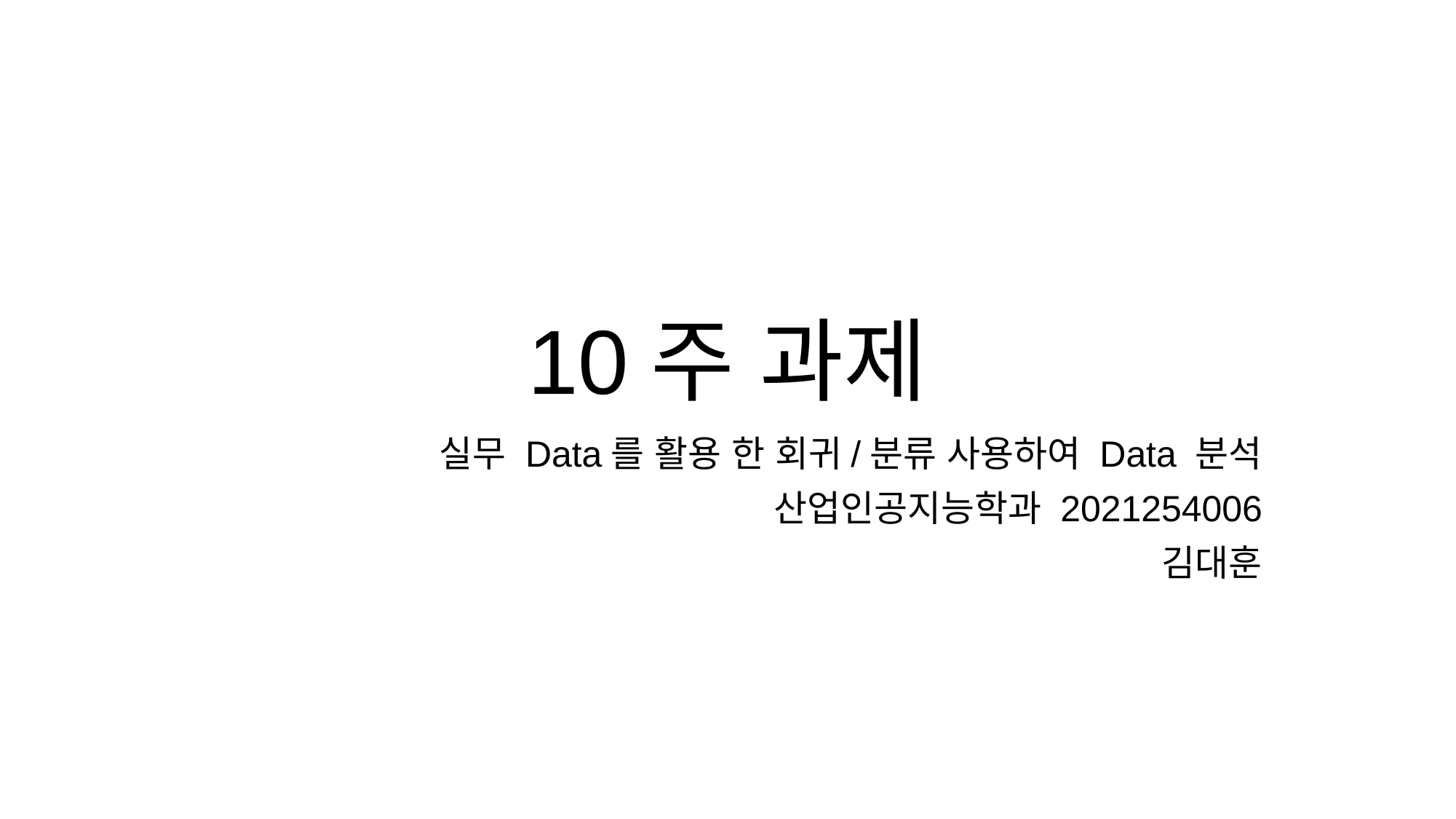

# 10주 과제
실무 Data를 활용 한 회귀/분류 사용하여 Data 분석
산업인공지능학과 2021254006
김대훈